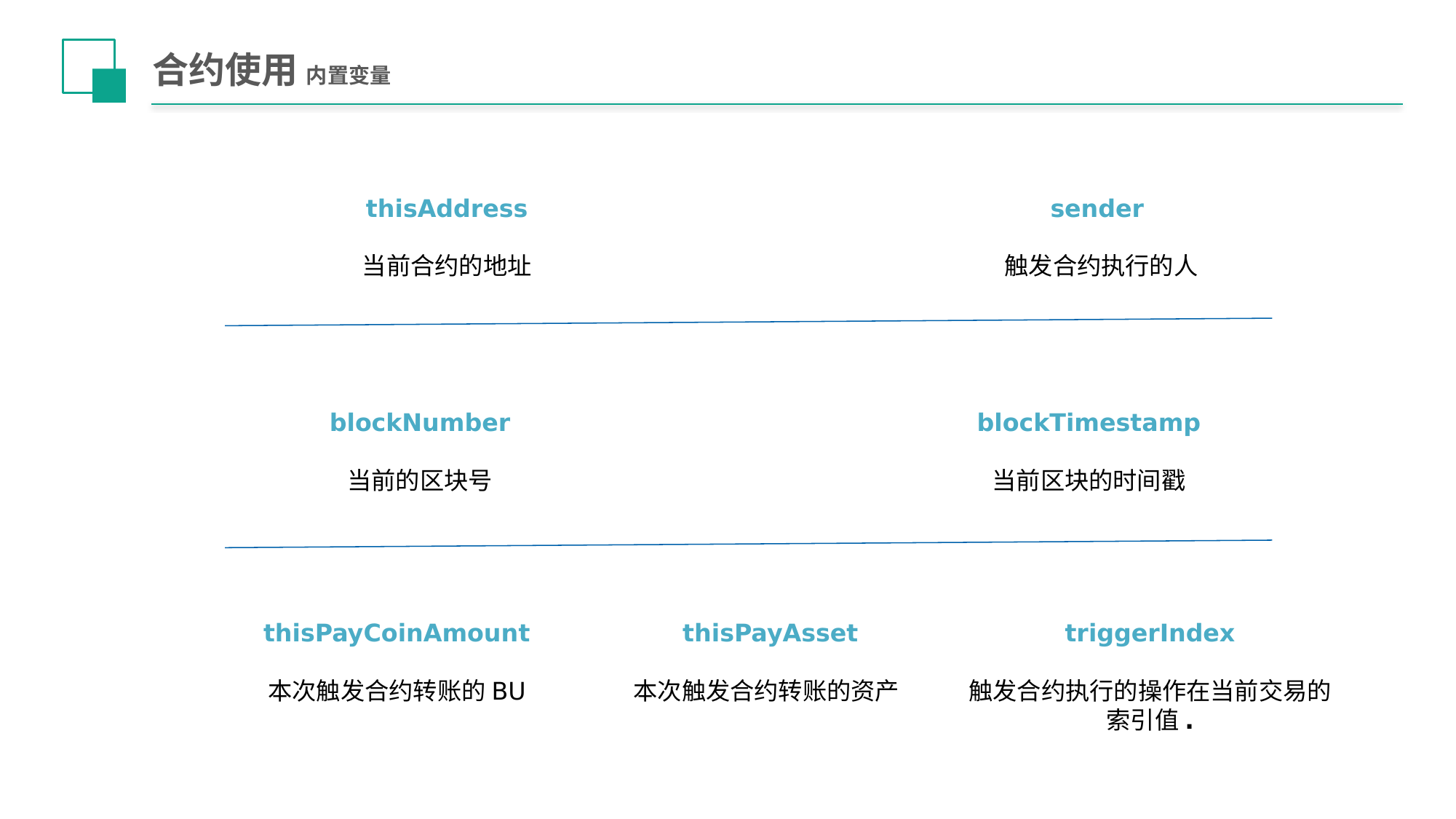

# 合约使用 内置变量
thisAddress
当前合约的地址
sender
触发合约执行的人
blockNumber

当前的区块号
blockTimestamp

当前区块的时间戳
thisPayCoinAmount

本次触发合约转账的BU
thisPayAsset

本次触发合约转账的资产
triggerIndex

触发合约执行的操作在当前交易的索引值.